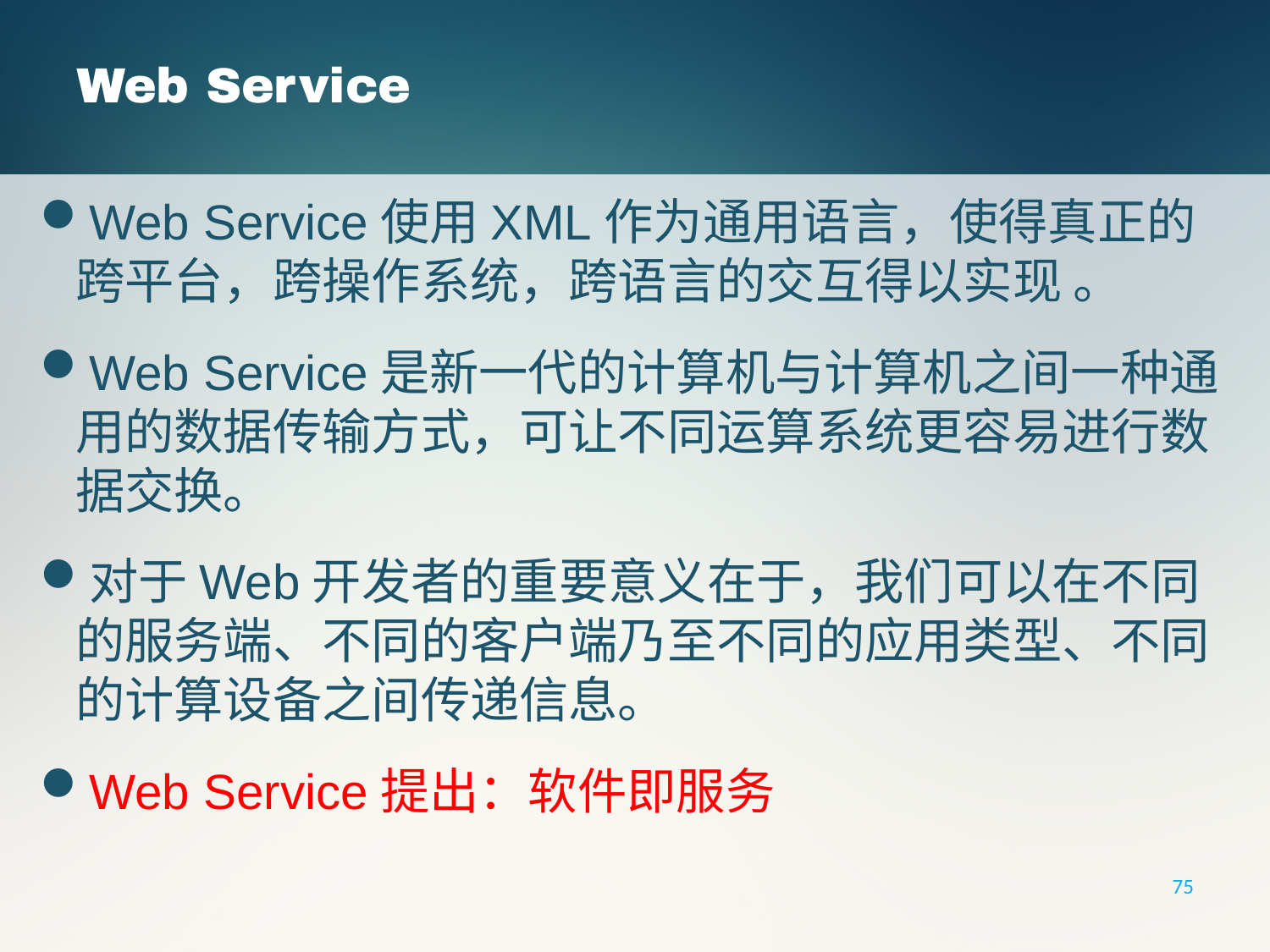

# Web Service
Web Service使用XML作为通用语言，使得真正的跨平台，跨操作系统，跨语言的交互得以实现 。
Web Service是新一代的计算机与计算机之间一种通用的数据传输方式，可让不同运算系统更容易进行数据交换。
对于Web开发者的重要意义在于，我们可以在不同的服务端、不同的客户端乃至不同的应用类型、不同的计算设备之间传递信息。
Web Service提出：软件即服务
75